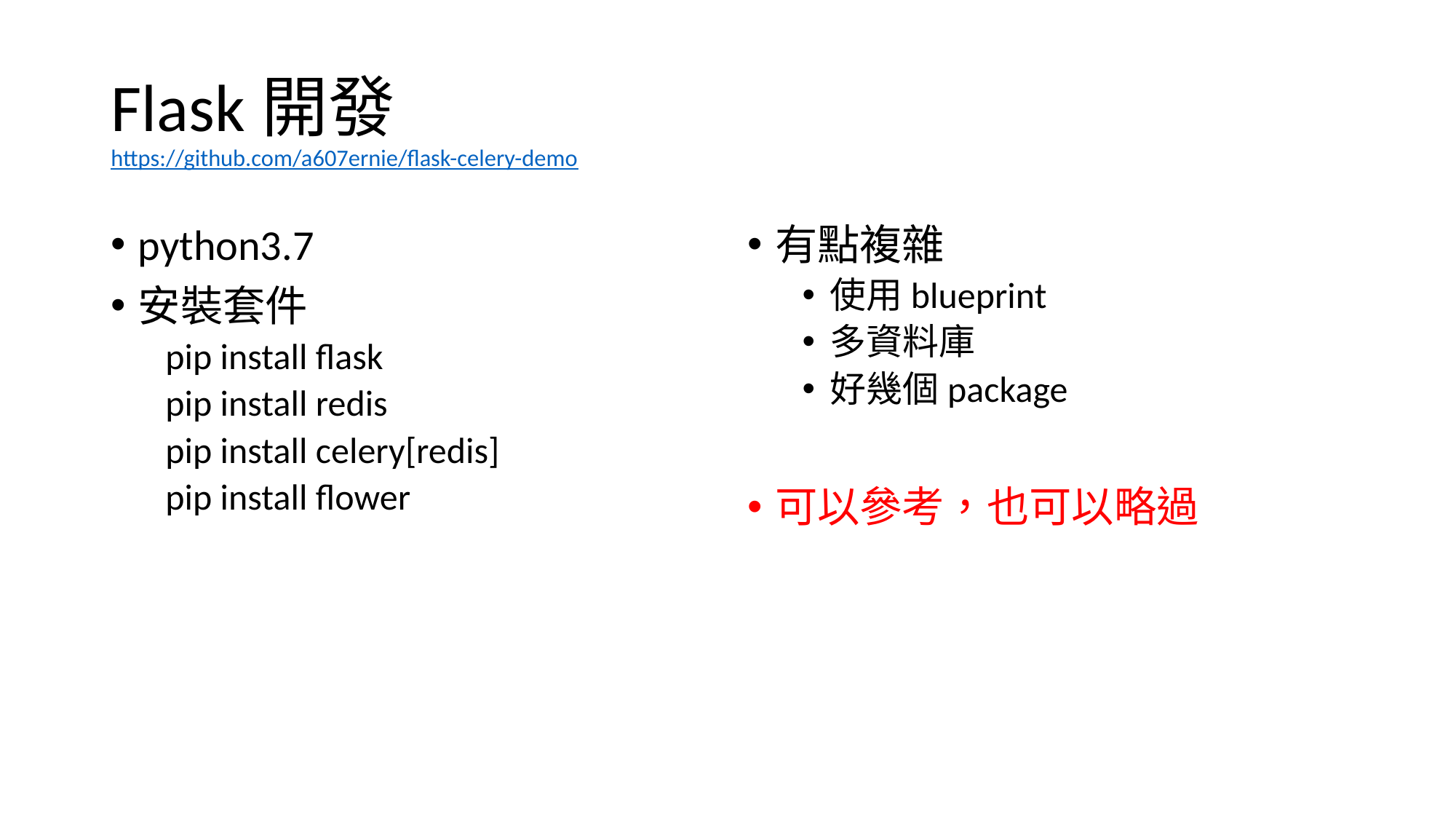

# Flask開發 https://github.com/a607ernie/flask-celery-demo
python3.7
安裝套件
pip install flask
pip install redis
pip install celery[redis]
pip install flower

有點複雜
使用blueprint
多資料庫
好幾個package

可以參考，也可以略過